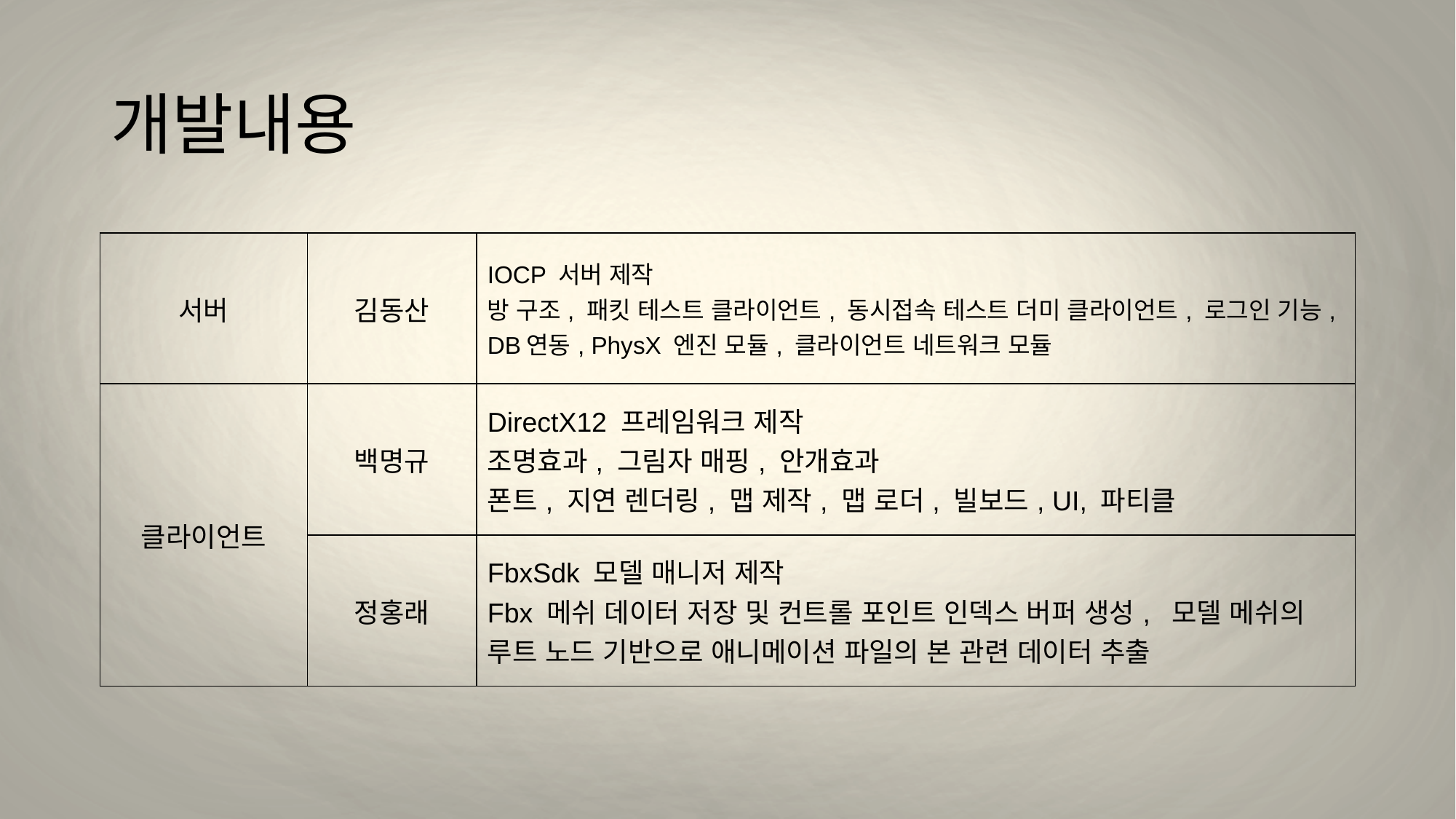

# 개발내용
| 서버 | 김동산 | IOCP 서버 제작 방 구조, 패킷 테스트 클라이언트, 동시접속 테스트 더미 클라이언트, 로그인 기능, DB연동, PhysX 엔진 모듈, 클라이언트 네트워크 모듈 |
| --- | --- | --- |
| 클라이언트 | 백명규 | DirectX12 프레임워크 제작 조명효과, 그림자 매핑, 안개효과 폰트, 지연 렌더링, 맵 제작, 맵 로더, 빌보드, UI, 파티클 |
|  | 정홍래 | FbxSdk 모델 매니저 제작 Fbx 메쉬 데이터 저장 및 컨트롤 포인트 인덱스 버퍼 생성, 모델 메쉬의 루트 노드 기반으로 애니메이션 파일의 본 관련 데이터 추출 |